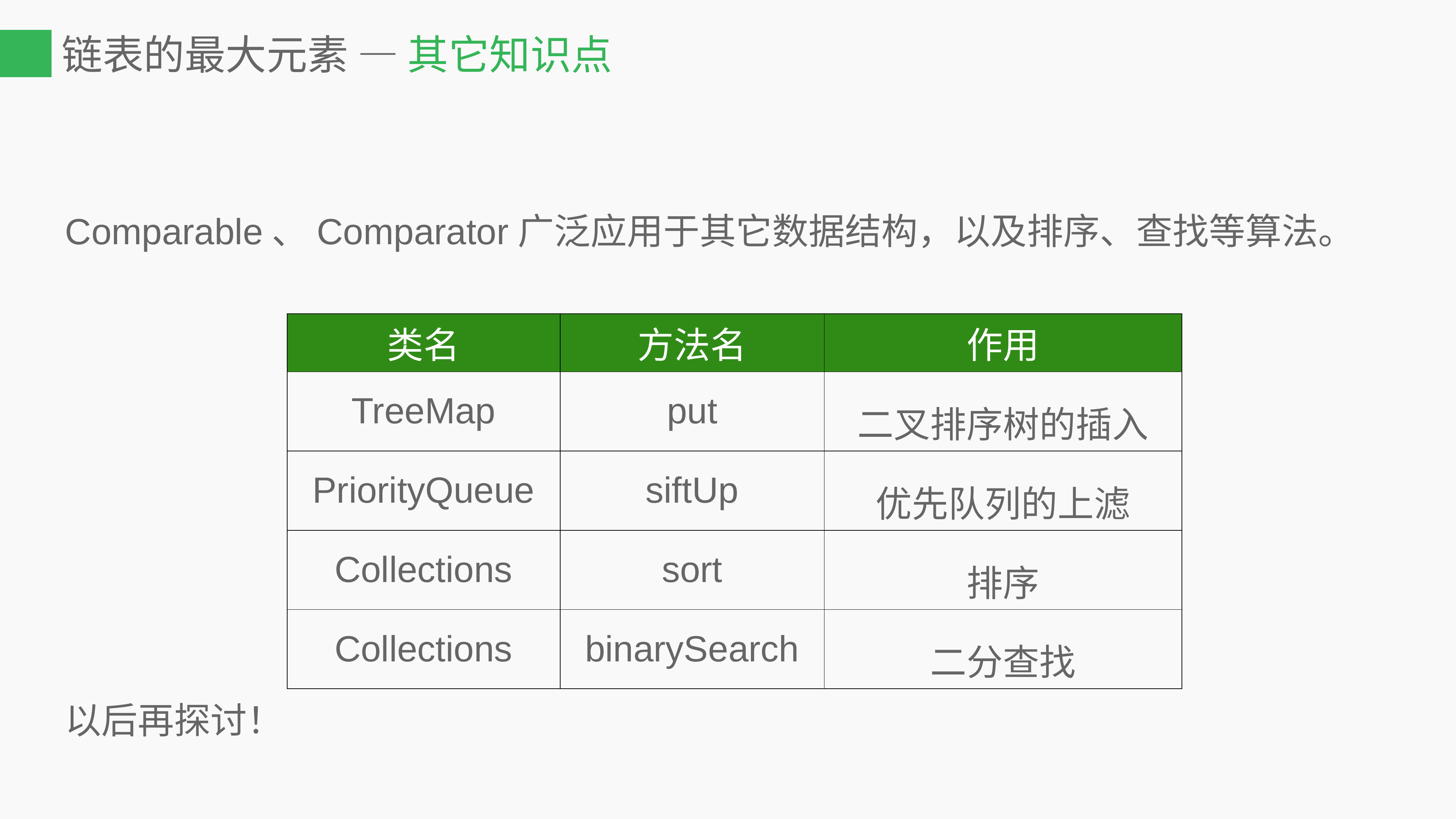

# 链表的最大元素 — 其它知识点
Comparable、Comparator广泛应用于其它数据结构，以及排序、查找等算法。

以后再探讨！

| 类名 | 方法名 | 作用 |
| --- | --- | --- |
| TreeMap | put | 二叉排序树的插入 |
| PriorityQueue | siftUp | 优先队列的上滤 |
| Collections | sort | 排序 |
| Collections | binarySearch | 二分查找 |